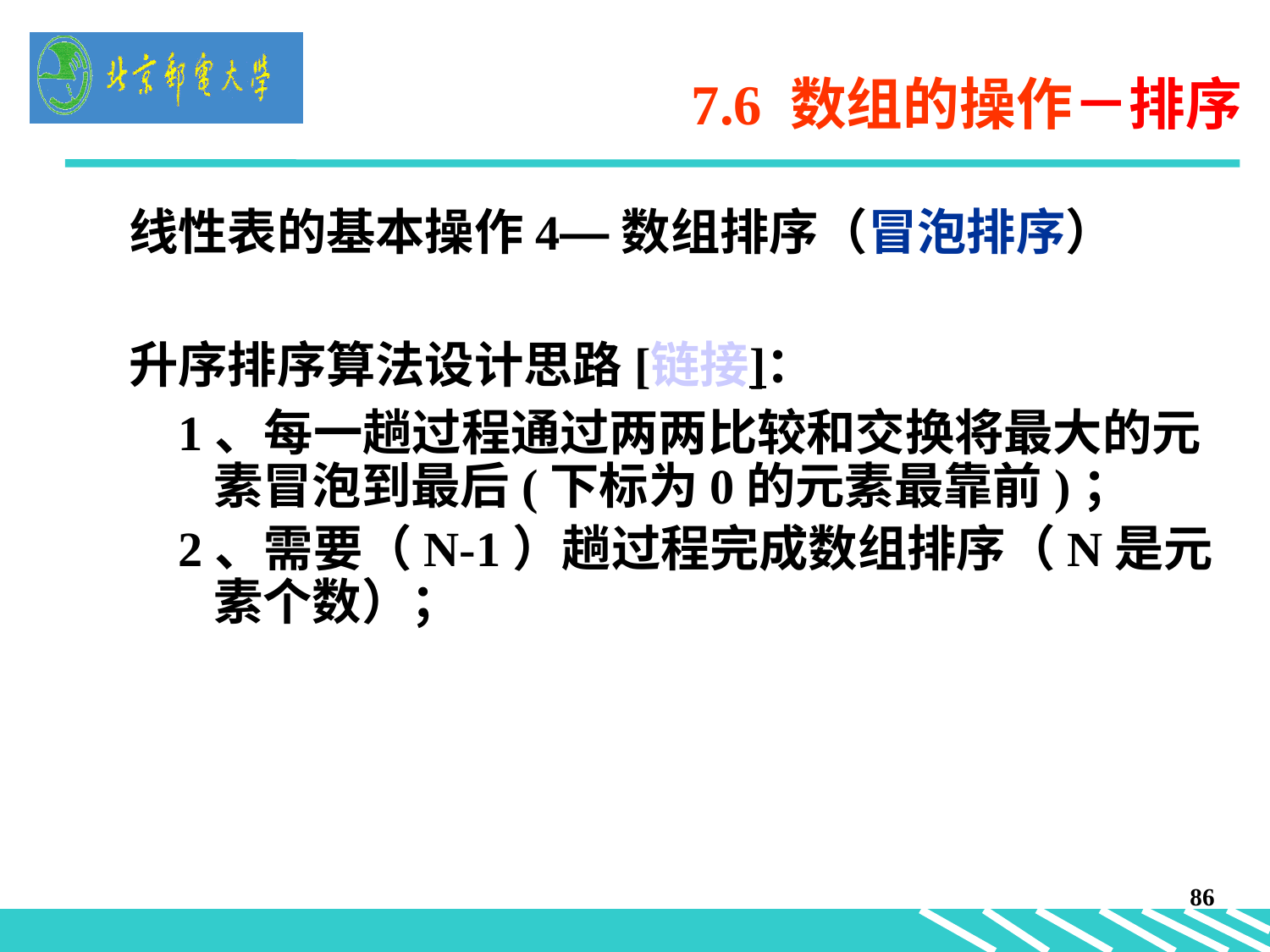

7.6 数组的操作－排序
线性表的基本操作4—数组排序（冒泡排序）

升序排序算法设计思路[链接]：
    1、每一趟过程通过两两比较和交换将最大的元素冒泡到最后(下标为0的元素最靠前)；
    2、需要（N-1）趟过程完成数组排序（N是元素个数）；
86